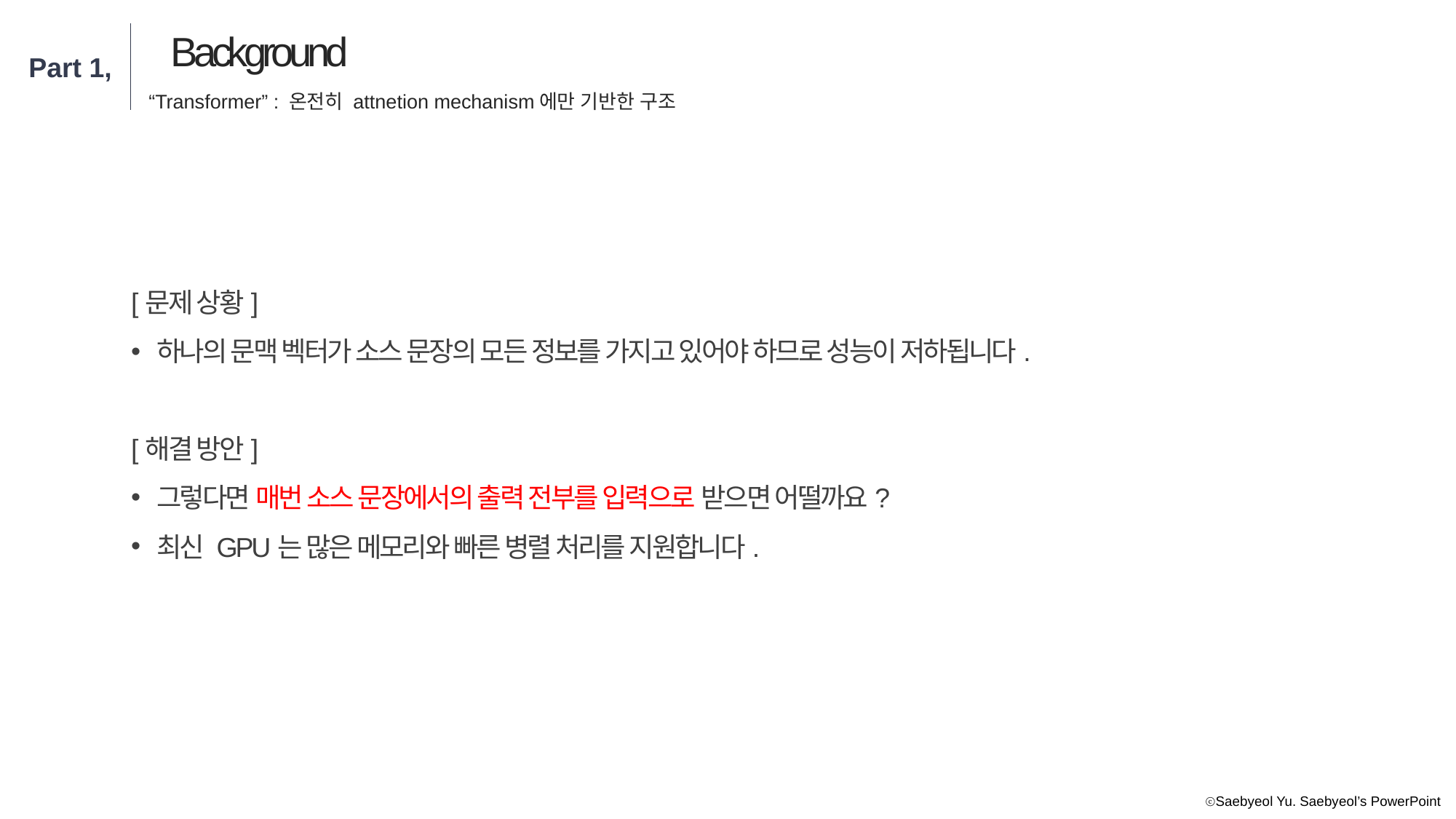

Background
Part 1,
“Transformer” : 온전히 attnetion mechanism에만 기반한 구조
[문제 상황]
하나의 문맥 벡터가 소스 문장의 모든 정보를 가지고 있어야 하므로 성능이 저하됩니다.
[해결 방안]
그렇다면 매번 소스 문장에서의 출력 전부를 입력으로 받으면 어떨까요?
최신 GPU는 많은 메모리와 빠른 병렬 처리를 지원합니다.